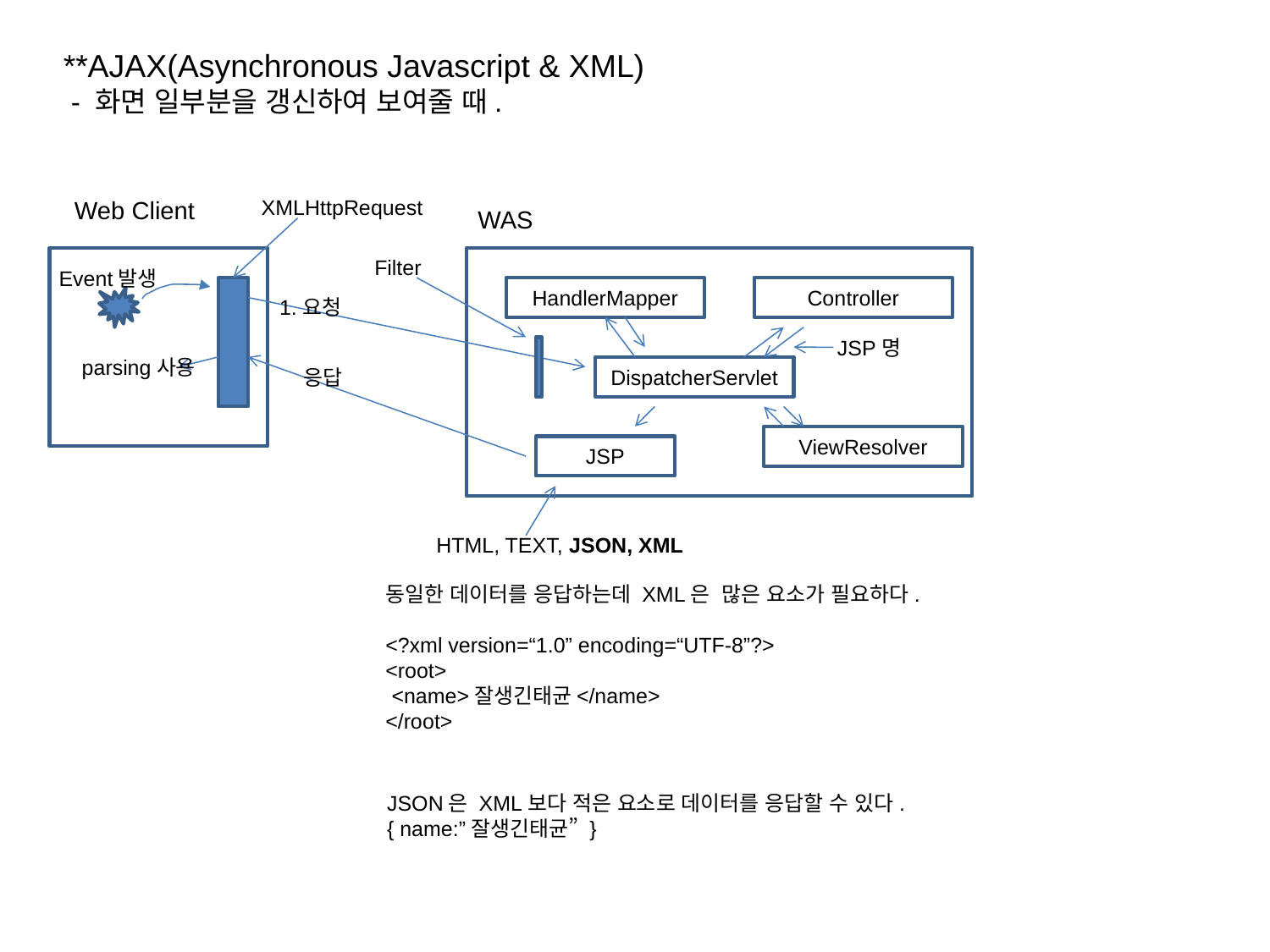

**AJAX(Asynchronous Javascript & XML)
 - 화면 일부분을 갱신하여 보여줄 때.

Web Client
XMLHttpRequest
WAS

Filter

Event발생

HandlerMapper
Controller

1.요청
JSP명

parsing사용
DispatcherServlet
응답
ViewResolver
JSP
HTML, TEXT, JSON, XML
동일한 데이터를 응답하는데 XML은  많은 요소가 필요하다.

<?xml version=“1.0” encoding=“UTF-8”?>
<root>
 <name>잘생긴태균</name>
</root>
JSON은 XML보다 적은 요소로 데이터를 응답할 수 있다.
{ name:”잘생긴태균” }